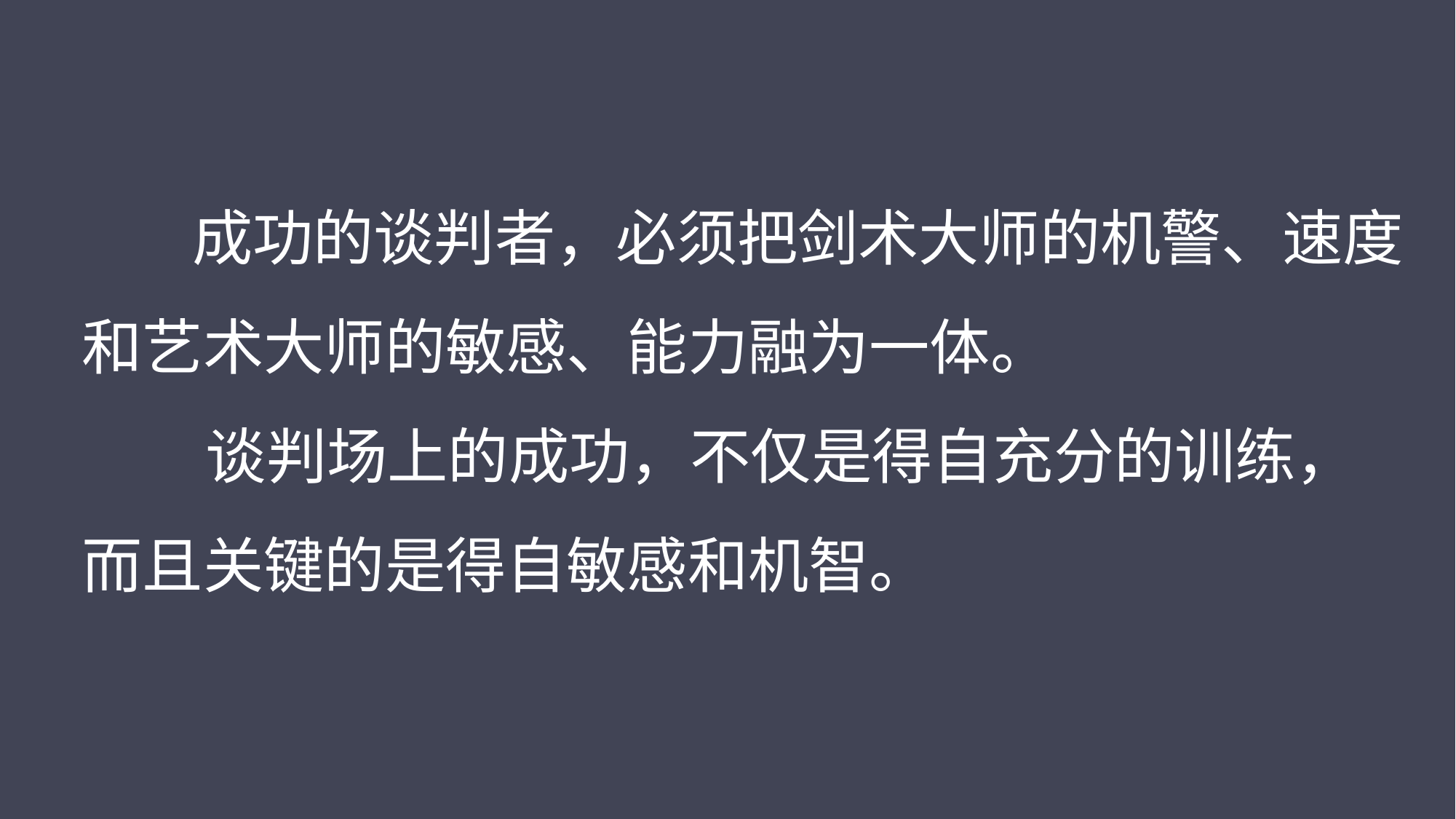

成功的谈判者，必须把剑术大师的机警、速度和艺术大师的敏感、能力融为一体。
        谈判场上的成功，不仅是得自充分的训练，而且关键的是得自敏感和机智。